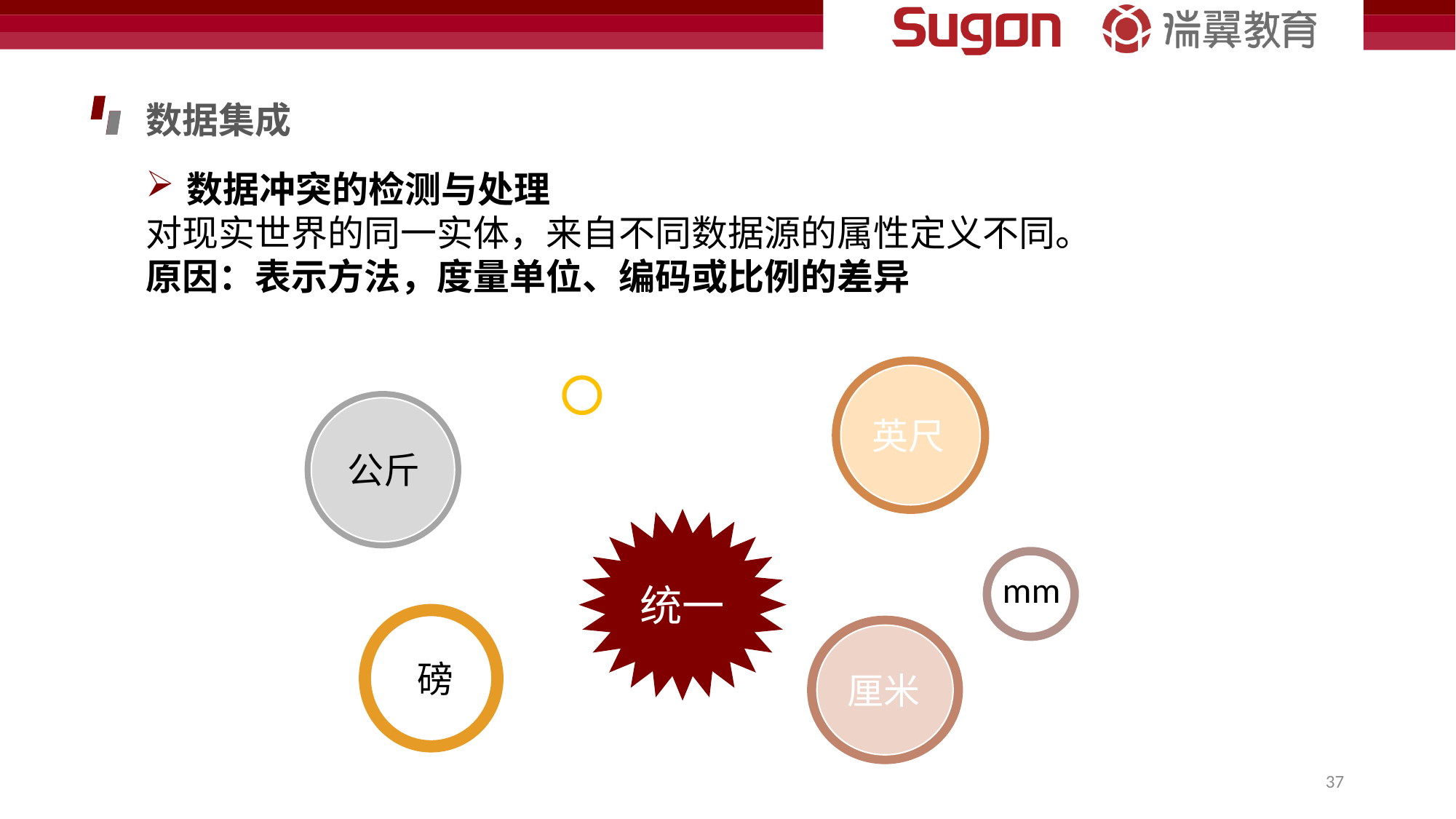

数据集成

数据冲突的检测与处理
对现实世界的同一实体，来自不同数据源的属性定义不同。
原因：表示方法，度量单位、编码或比例的差异

英尺

公斤
统一

mm

磅

厘米
37